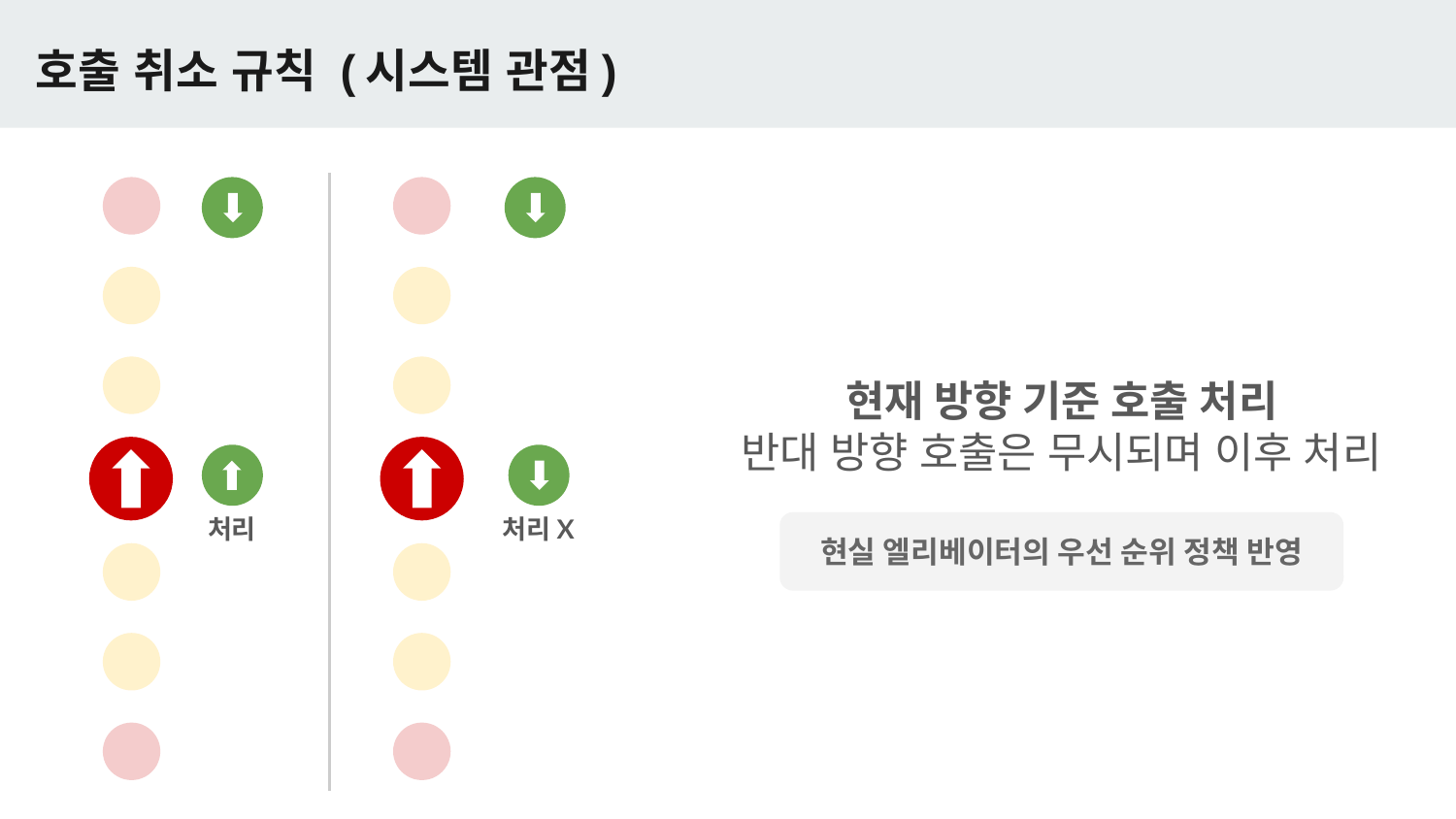

# 호출 취소 규칙 (시스템 관점)

현재 방향 기준 호출 처리
반대 방향 호출은 무시되며 이후 처리

처리
처리X
현실 엘리베이터의 우선 순위 정책 반영